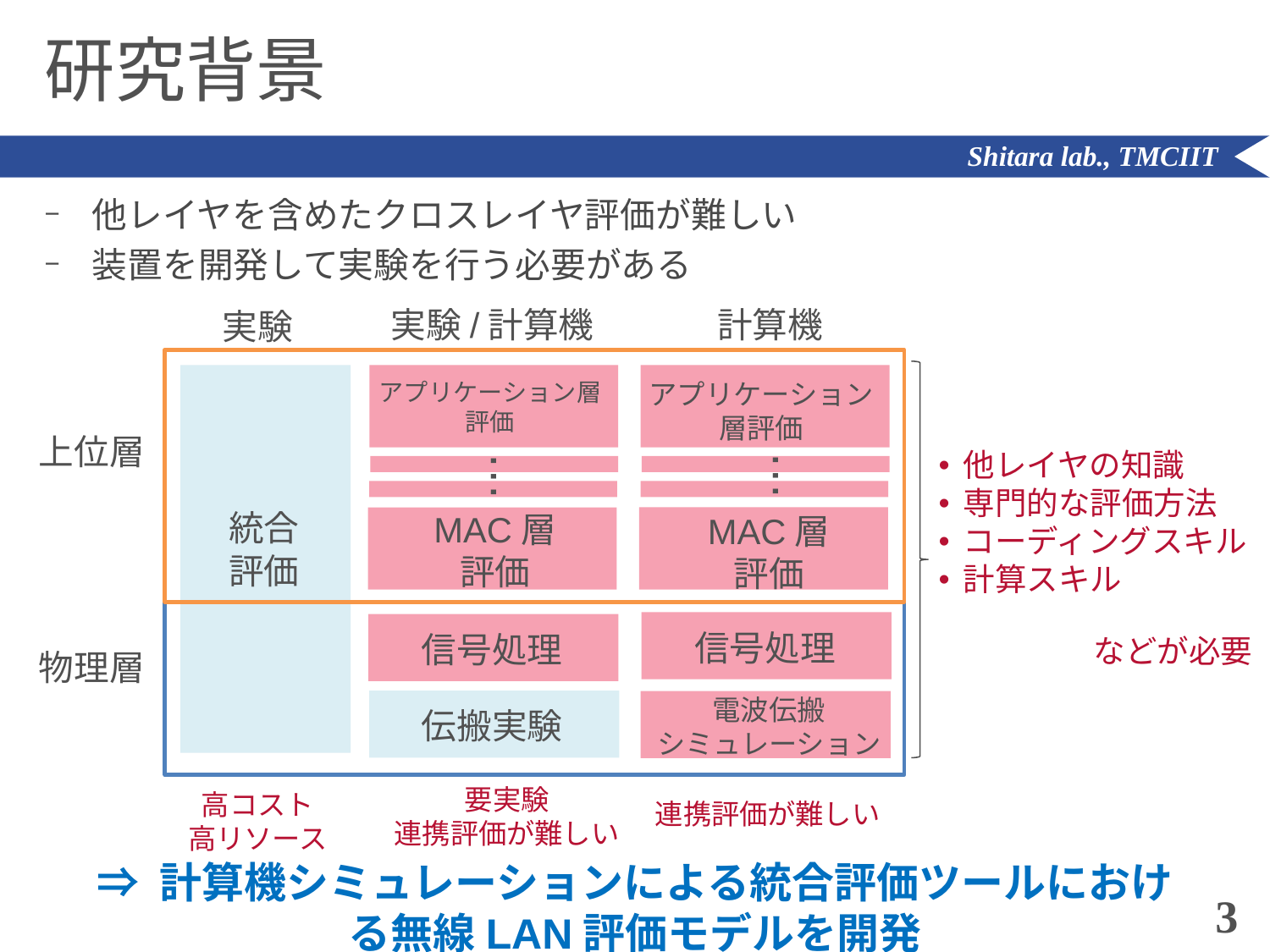

# 研究背景
他レイヤを含めたクロスレイヤ評価が難しい
装置を開発して実験を行う必要がある
計算機
実験/計算機
実験

アプリケーション層評価
アプリケーション層評価
上位層
他レイヤの知識
専門的な評価方法
コーディングスキル
計算スキル
などが必要
…
…

統合
評価
MAC層
評価
MAC層
評価

信号処理
信号処理
物理層
電波伝搬
シミュレーション

伝搬実験
要実験
連携評価が難しい
高コスト
高リソース
連携評価が難しい
⇒ 計算機シミュレーションによる統合評価ツールにおける無線LAN評価モデルを開発
3